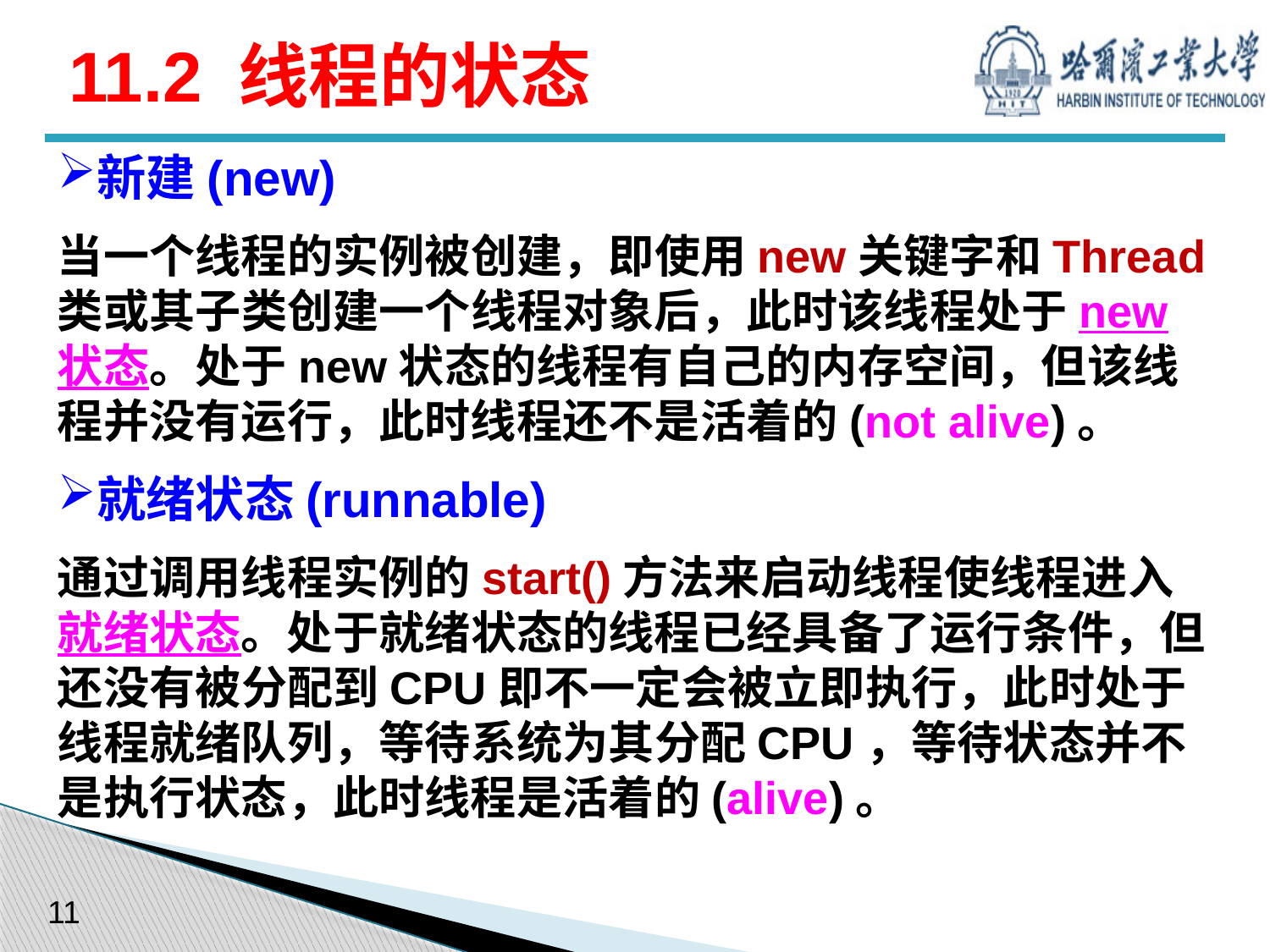

# 11.2 线程的状态
新建(new)
当一个线程的实例被创建，即使用new关键字和Thread类或其子类创建一个线程对象后，此时该线程处于new状态。处于new状态的线程有自己的内存空间，但该线程并没有运行，此时线程还不是活着的(not alive)。
就绪状态(runnable)
通过调用线程实例的start()方法来启动线程使线程进入就绪状态。处于就绪状态的线程已经具备了运行条件，但还没有被分配到CPU即不一定会被立即执行，此时处于线程就绪队列，等待系统为其分配CPU，等待状态并不是执行状态，此时线程是活着的(alive)。